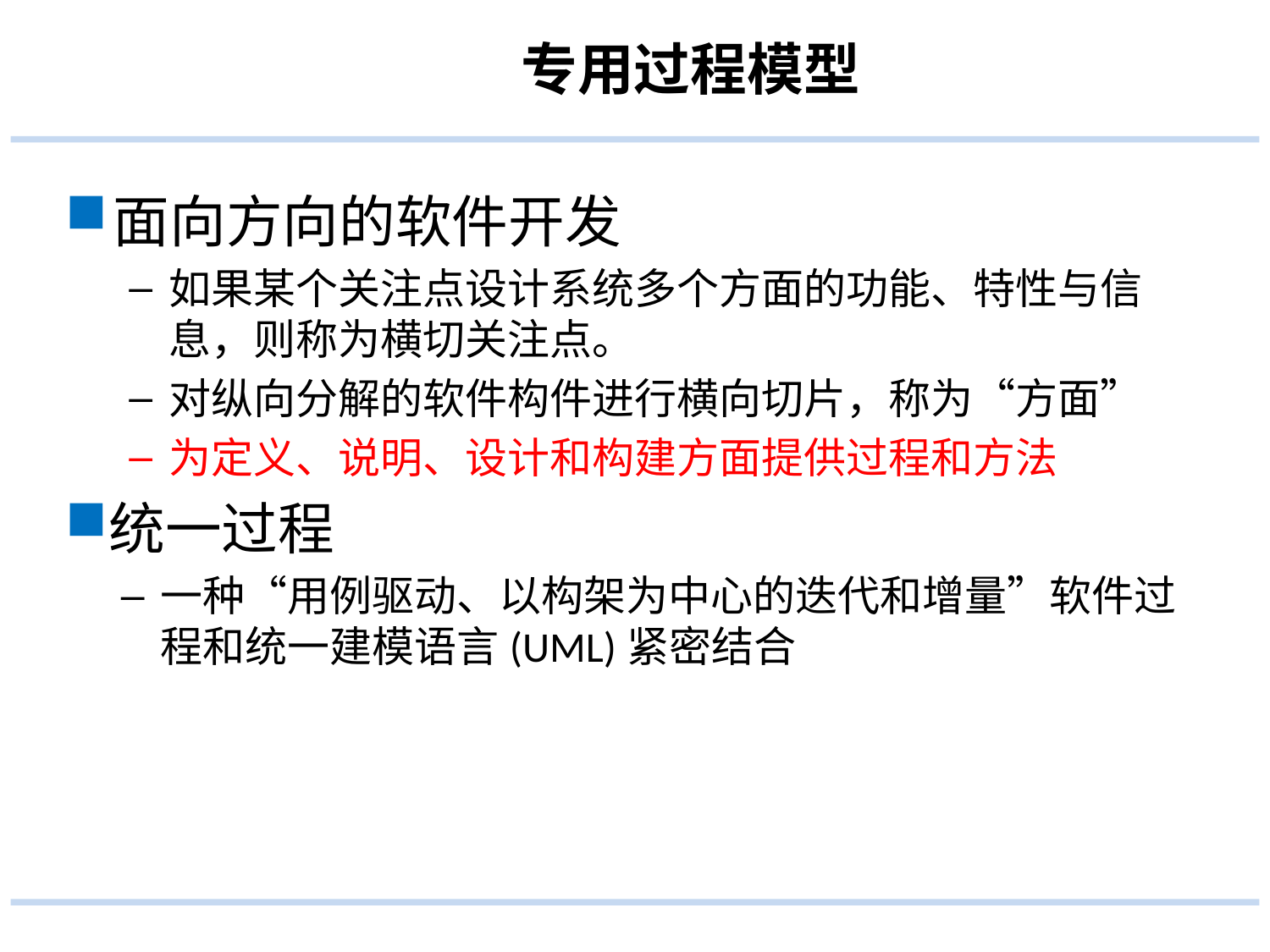

# 专用过程模型
面向方向的软件开发
如果某个关注点设计系统多个方面的功能、特性与信息，则称为横切关注点。
对纵向分解的软件构件进行横向切片，称为“方面”
为定义、说明、设计和构建方面提供过程和方法
统一过程
一种“用例驱动、以构架为中心的迭代和增量”软件过程和统一建模语言(UML)紧密结合